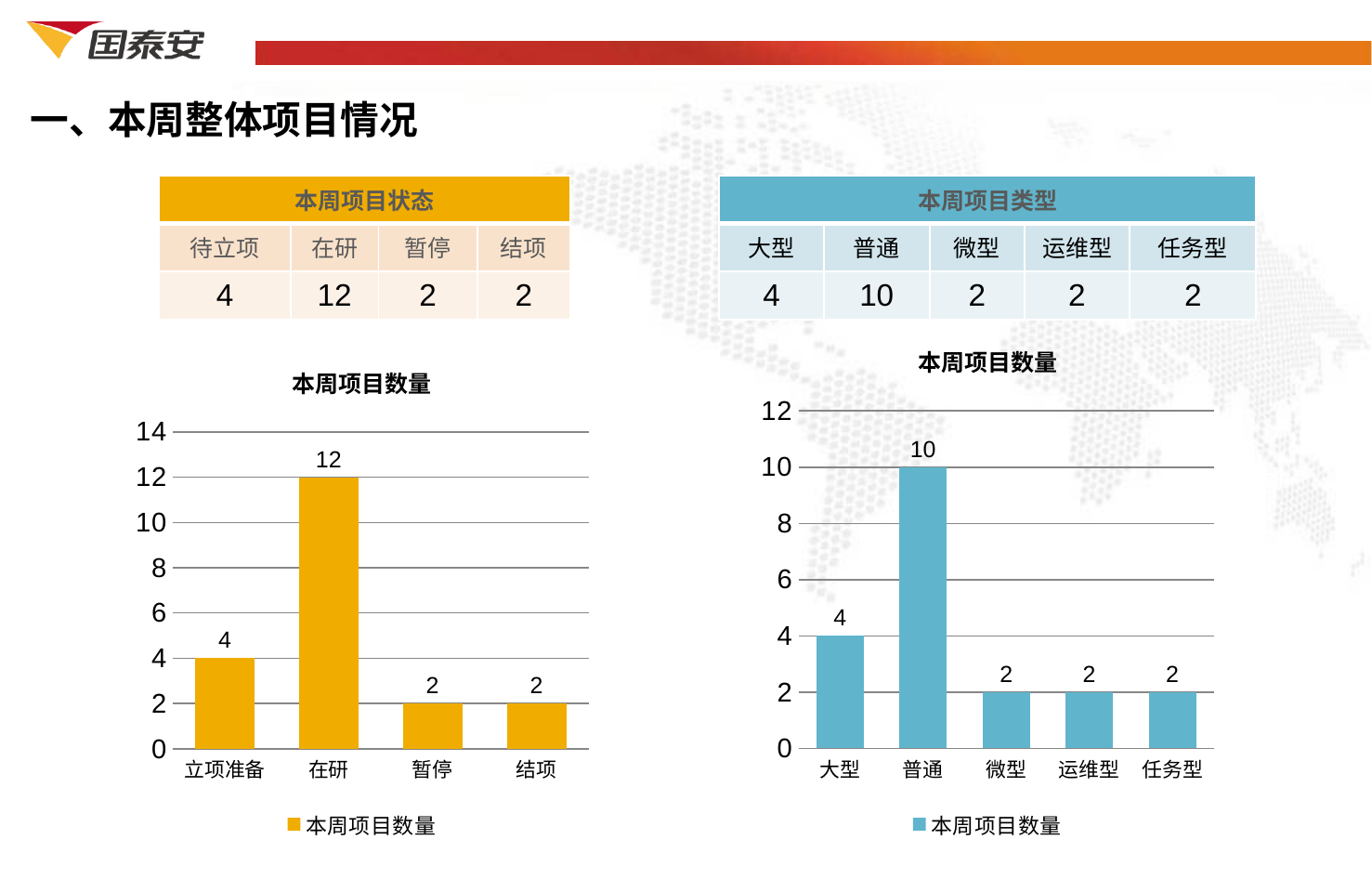

一、本周整体项目情况
| 本周项目状态 |  |  |  |
| --- | --- | --- | --- |
| 待立项 | 在研 | 暂停 | 结项 |
| 4 | 12 | 2 | 2 |
| 本周项目类型 |  |  |  |  |
| --- | --- | --- | --- | --- |
| 大型 | 普通 | 微型 | 运维型 | 任务型 |
| 4 | 10 | 2 | 2 | 2 |

### Chart:

| Category | 本周项目数量 |
|---|---|
| 大型 | 4.0 |
| 普通 | 10.0 |
| 微型 | 2.0 |
| 运维型 | 2.0 |
| 任务型 | 2.0 |

### Chart:

| Category | 本周项目数量 |
|---|---|
| 立项准备 | 4.0 |
| 在研 | 12.0 |
| 暂停 | 2.0 |
| 结项 | 2.0 |